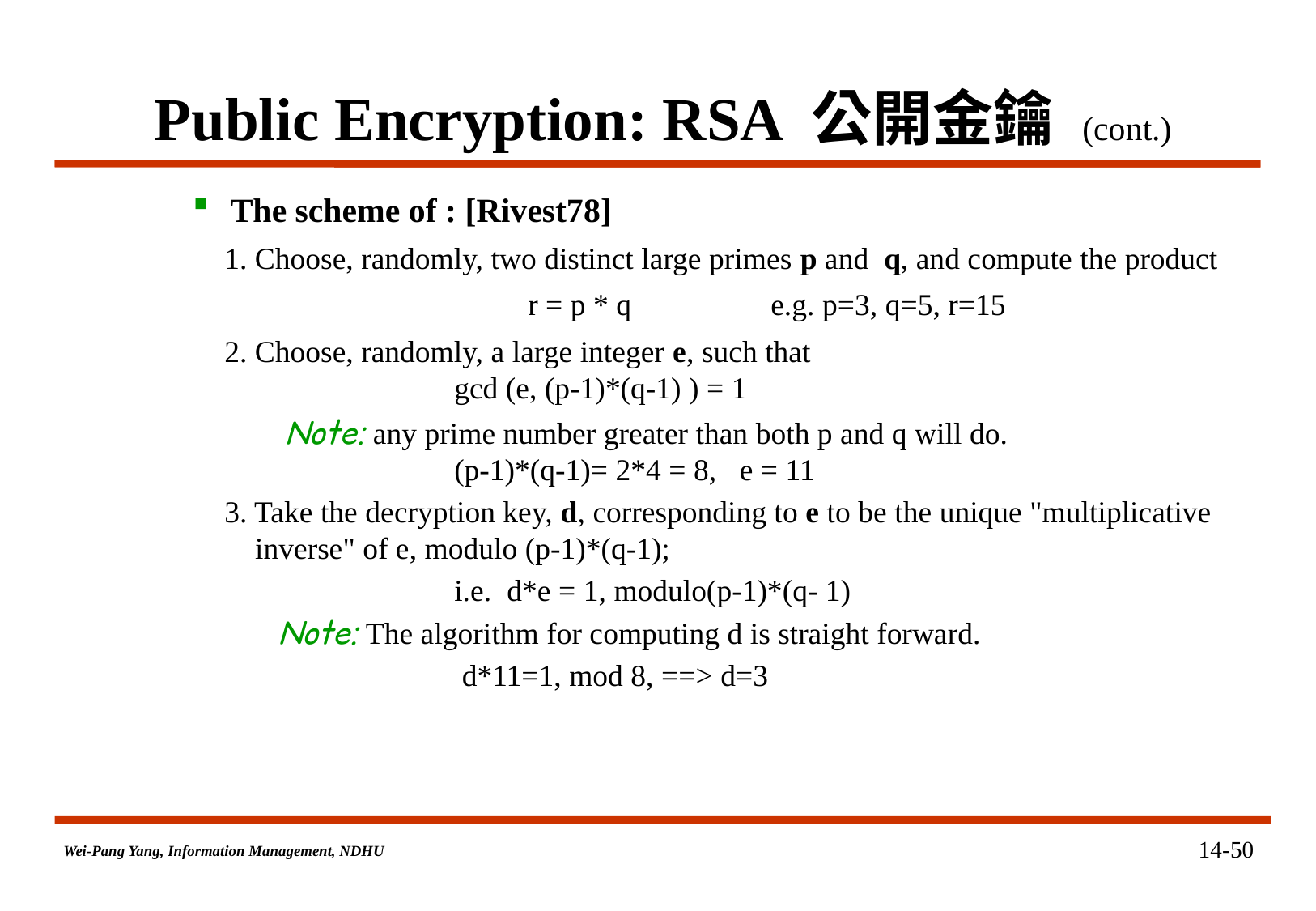

# Public Encryption: RSA 公開金鑰 (cont.)
The scheme of : [Rivest78]

1. Choose, randomly, two distinct large primes p and  q, and compute the product
		r = p * q		e.g. p=3, q=5, r=15
2. Choose, randomly, a large integer e, such that
                      gcd (e, (p-1)*(q-1) ) = 1
Note: any prime number greater than both p and q will do.
                      (p-1)*(q-1)= 2*4 = 8,   e = 11
3. Take the decryption key, d, corresponding to e to be the unique "multiplicative
    inverse" of e, modulo (p-1)*(q-1);
                      i.e.  d*e = 1, modulo(p-1)*(q- 1)
       Note: The algorithm for computing d is straight forward.
                       d*11=1, mod 8, ==> d=3
14-50